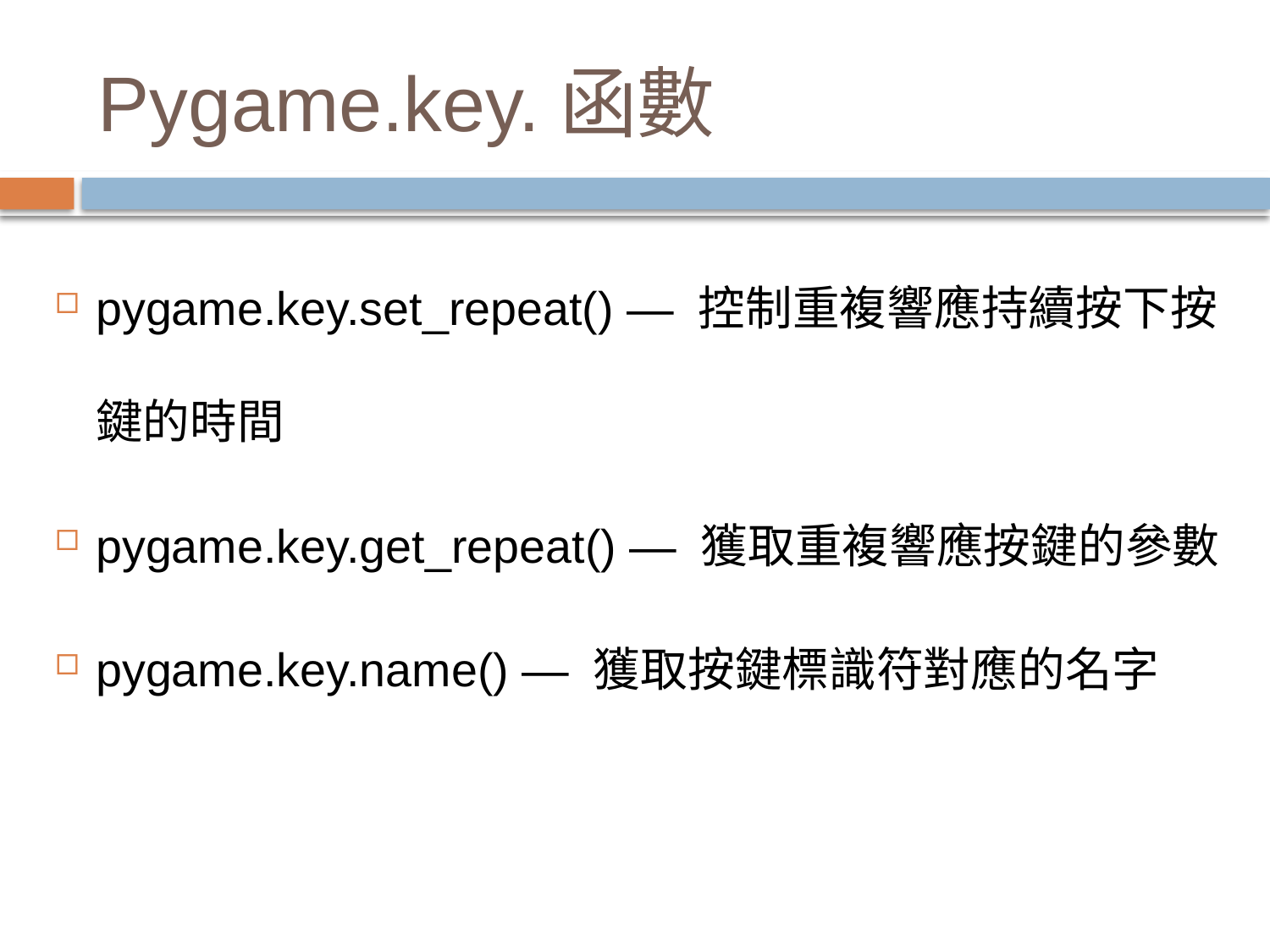

# Pygame.key.函數
pygame.key.set_repeat() — 控制重複響應持續按下按鍵的時間
pygame.key.get_repeat() — 獲取重複響應按鍵的參數
pygame.key.name() — 獲取按鍵標識符對應的名字